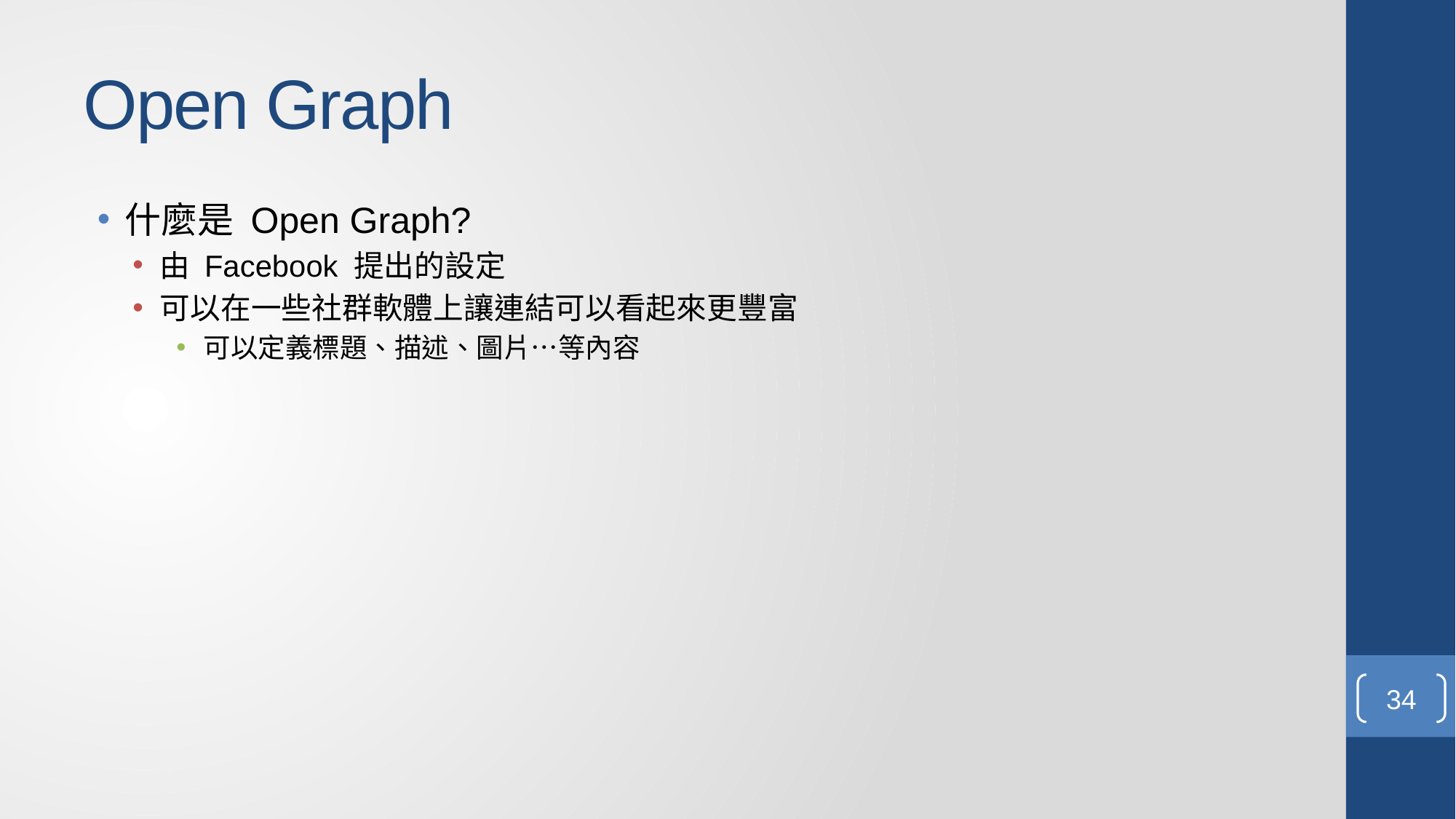

# Open Graph
什麼是 Open Graph?
由 Facebook 提出的設定
可以在一些社群軟體上讓連結可以看起來更豐富
可以定義標題、描述、圖片…等內容
34